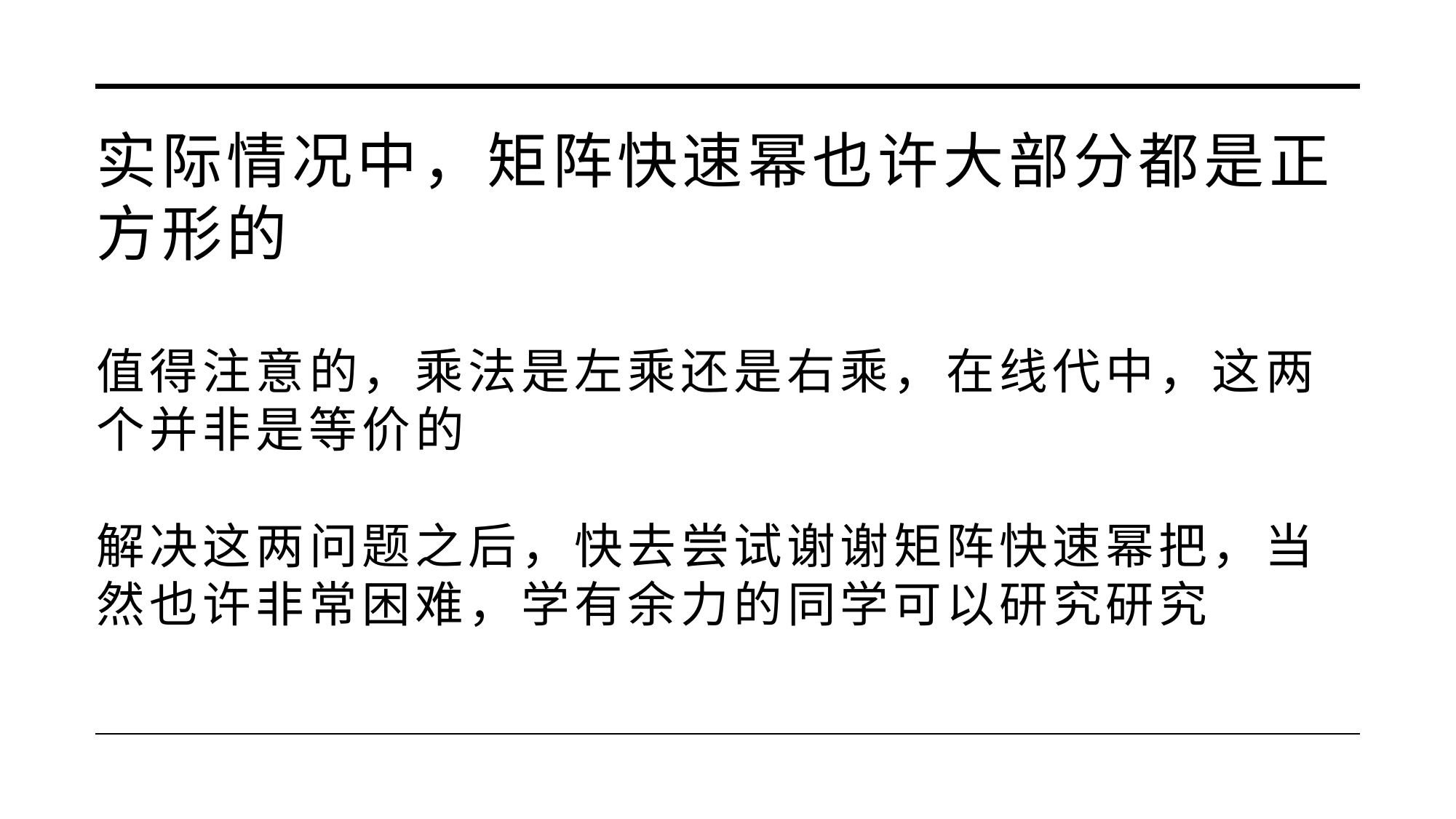

# 实际情况中，矩阵快速幂也许大部分都是正方形的 值得注意的，乘法是左乘还是右乘，在线代中，这两个并非是等价的 解决这两问题之后，快去尝试谢谢矩阵快速幂把，当然也许非常困难，学有余力的同学可以研究研究